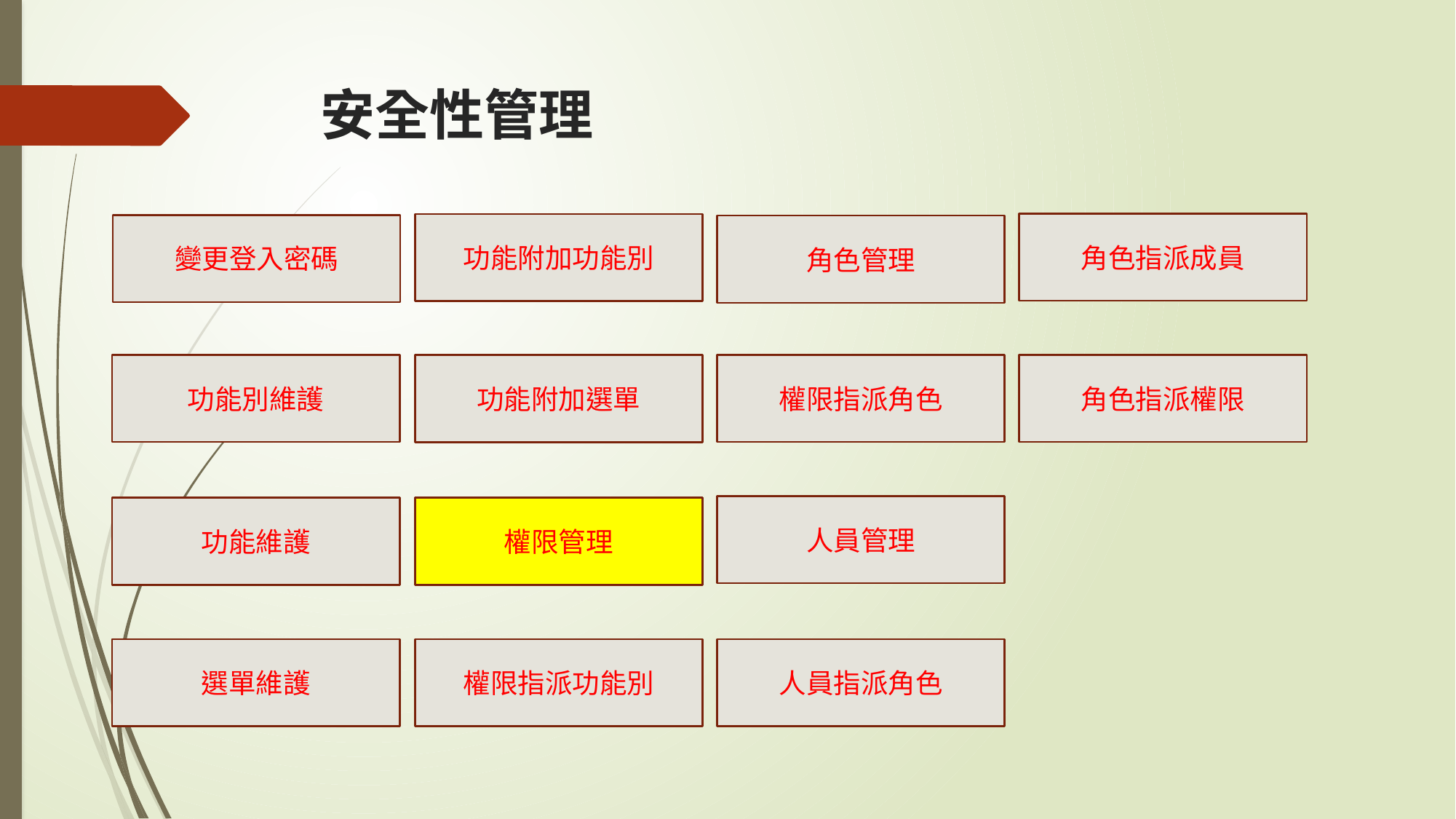

# 安全性管理
角色指派成員
功能附加功能別
變更登入密碼
角色管理
功能別維護
權限指派角色
角色指派權限
功能附加選單
人員管理
功能維護
權限管理
選單維護
權限指派功能別
人員指派角色